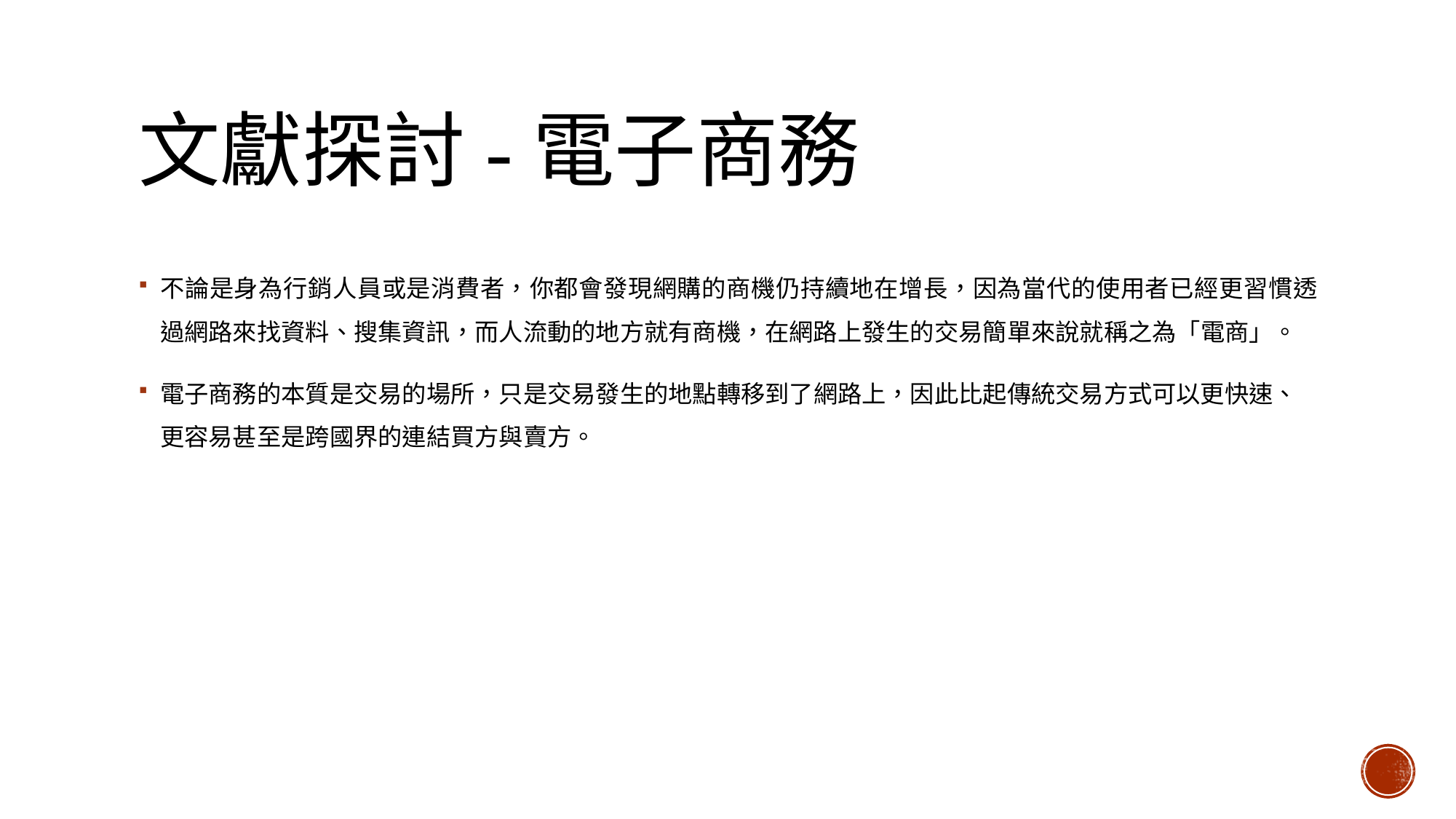

# 文獻探討-電子商務
不論是身為行銷人員或是消費者，你都會發現網購的商機仍持續地在增長，因為當代的使用者已經更習慣透過網路來找資料、搜集資訊，而人流動的地方就有商機，在網路上發生的交易簡單來說就稱之為「電商」。
電子商務的本質是交易的場所，只是交易發生的地點轉移到了網路上，因此比起傳統交易方式可以更快速、更容易甚至是跨國界的連結買方與賣方。